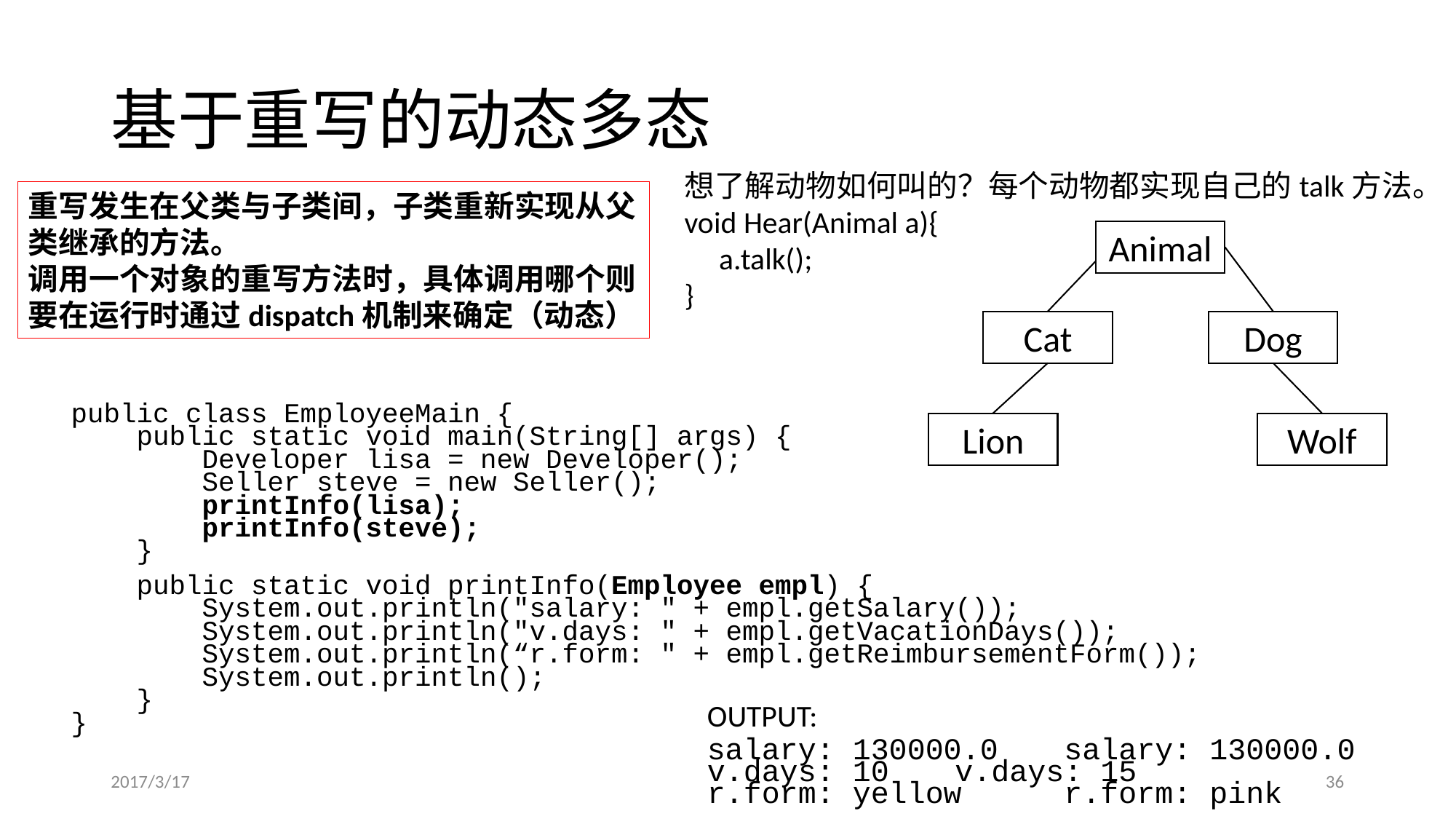

# 基于重写的动态多态
想了解动物如何叫的？每个动物都实现自己的talk方法。
void Hear(Animal a){
     a.talk();
}
重写发生在父类与子类间，子类重新实现从父类继承的方法。
调用一个对象的重写方法时，具体调用哪个则要在运行时通过dispatch机制来确定（动态）
Animal
Cat
Dog
public class EmployeeMain {
    public static void main(String[] args) {
        Developer lisa = new Developer();
        Seller steve = new Seller();
        printInfo(lisa);
        printInfo(steve);
    }

    public static void printInfo(Employee empl) {
        System.out.println("salary: " + empl.getSalary());
        System.out.println("v.days: " + empl.getVacationDays());
        System.out.println(“r.form: " + empl.getReimbursementForm());
        System.out.println();
    }
}
Lion
Wolf
OUTPUT:

salary: 130000.0	salary: 130000.0
v.days: 10	v.days: 15
r.form: yellow	r.form: pink
2017/3/17
36